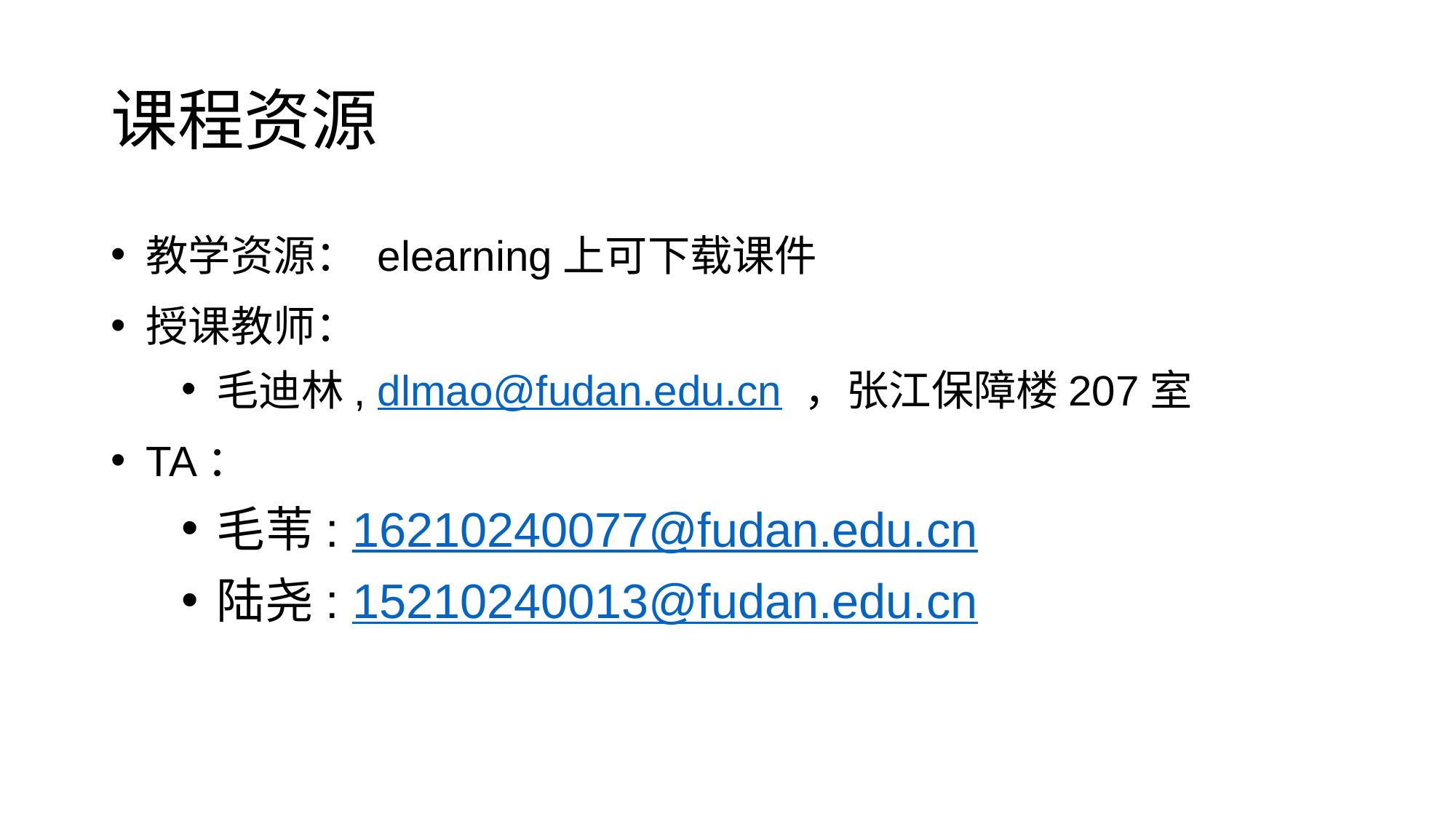

# 课程资源
教学资源： elearning上可下载课件
授课教师：
毛迪林, dlmao@fudan.edu.cn ，张江保障楼207室
TA：
毛苇: 16210240077@fudan.edu.cn
陆尧: 15210240013@fudan.edu.cn